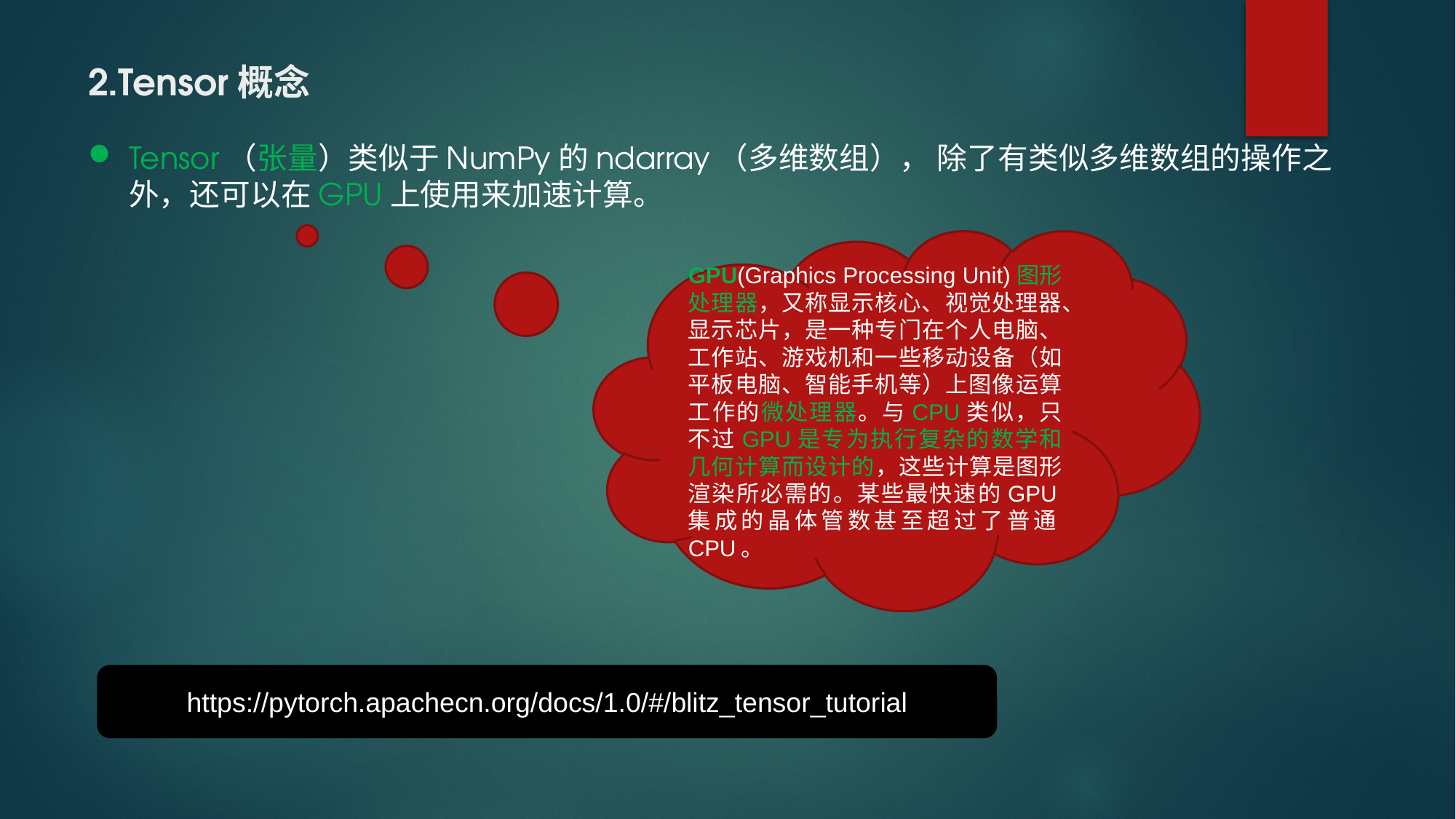

# 2.Tensor概念
Tensor（张量）类似于NumPy的ndarray（多维数组）， 除了有类似多维数组的操作之外，还可以在GPU上使用来加速计算。

GPU(Graphics Processing Unit)图形处理器，又称显示核心、视觉处理器、显示芯片，是一种专门在个人电脑、工作站、游戏机和一些移动设备（如平板电脑、智能手机等）上图像运算工作的微处理器。与CPU类似，只不过GPU是专为执行复杂的数学和几何计算而设计的，这些计算是图形渲染所必需的。某些最快速的GPU集成的晶体管数甚至超过了普通CPU。
https://pytorch.apachecn.org/docs/1.0/#/blitz_tensor_tutorial